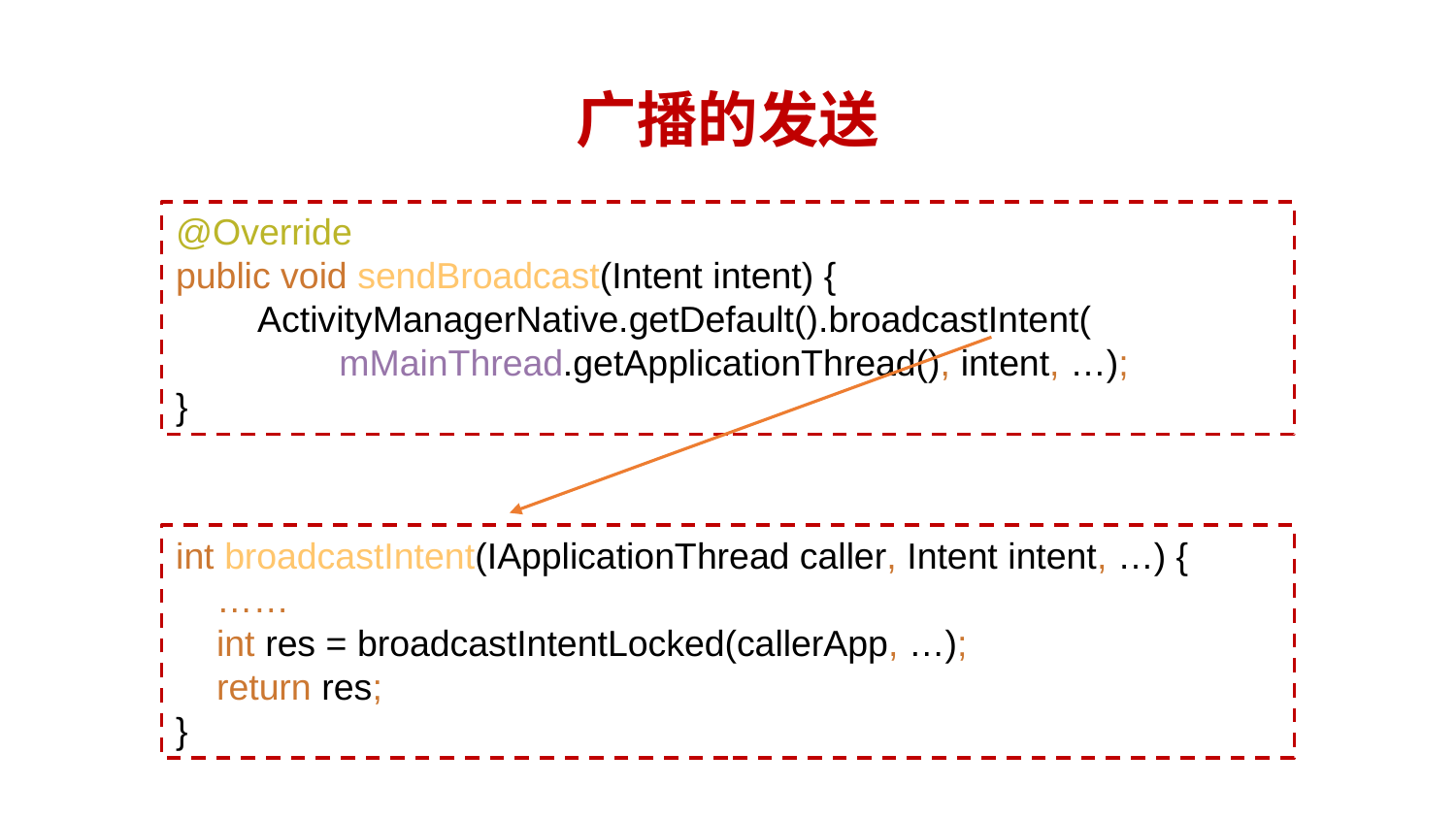

# 广播的发送
@Override
public void sendBroadcast(Intent intent) {
        ActivityManagerNative.getDefault().broadcastIntent(
                mMainThread.getApplicationThread(), intent, …);
}
int broadcastIntent(IApplicationThread caller, Intent intent, …) {
    ……
    int res = broadcastIntentLocked(callerApp, …);
    return res;
}